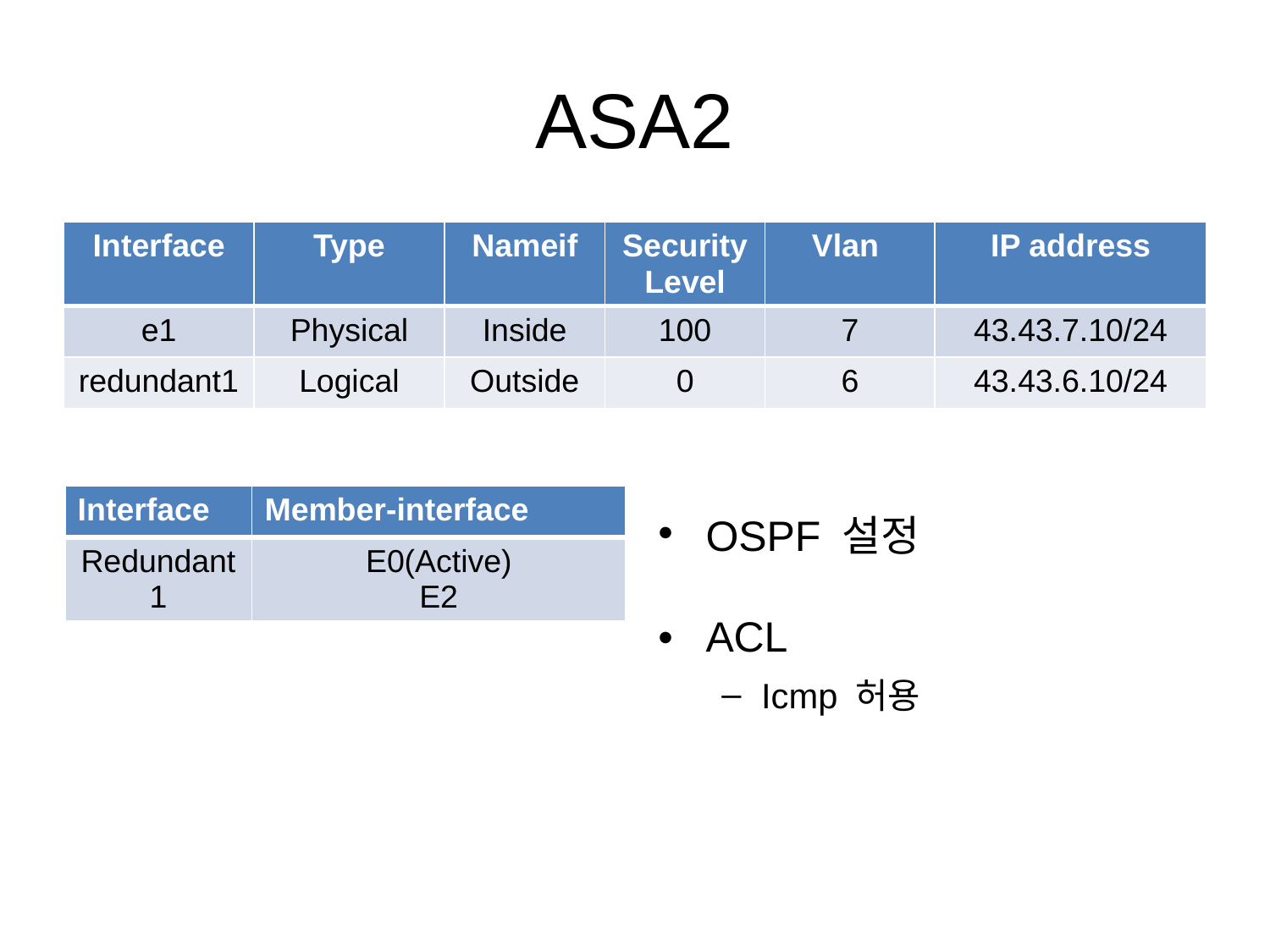

# ASA2
| Interface | Type | Nameif | Security Level | Vlan | IP address |
| --- | --- | --- | --- | --- | --- |
| e1 | Physical | Inside | 100 | 7 | 43.43.7.10/24 |
| redundant1 | Logical | Outside | 0 | 6 | 43.43.6.10/24 |
| Interface | Member-interface |
| --- | --- |
| Redundant1 | E0(Active) E2 |
OSPF 설정

ACL
Icmp 허용